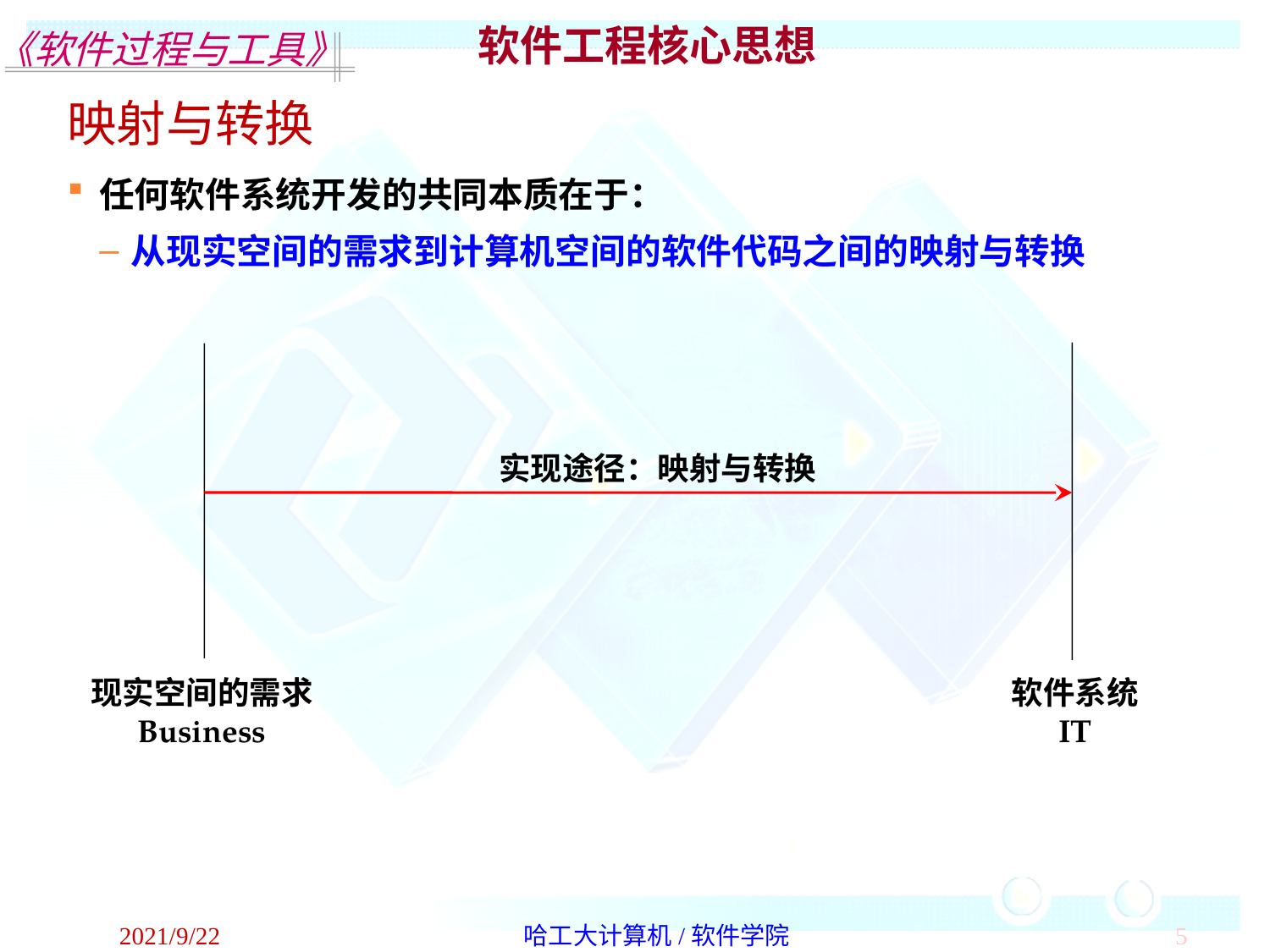

软件工程核心思想
映射与转换
任何软件系统开发的共同本质在于：
从现实空间的需求到计算机空间的软件代码之间的映射与转换

软件系统
IT

现实空间的需求
Business
实现途径：映射与转换